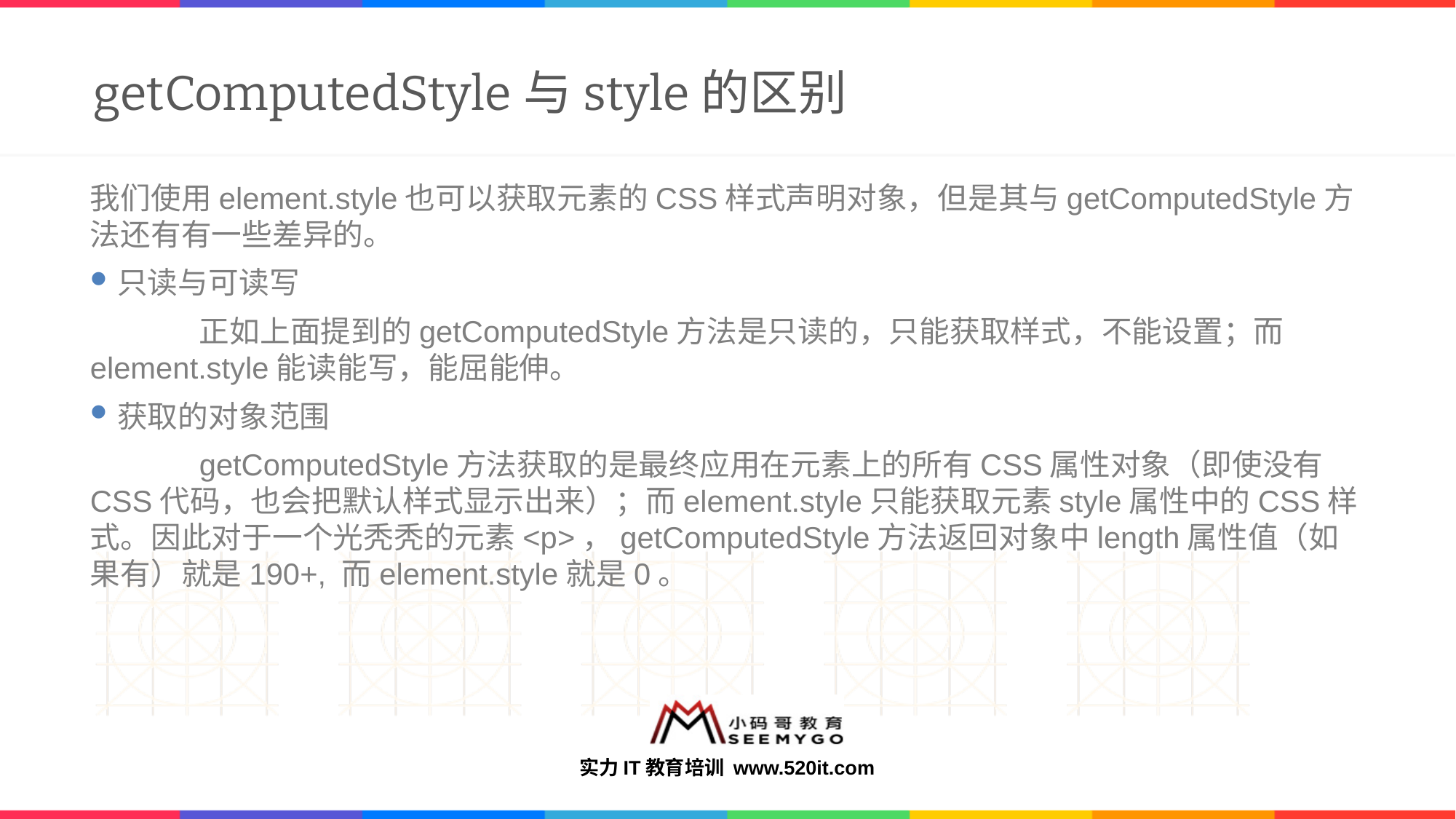

# getComputedStyle与style的区别
我们使用element.style也可以获取元素的CSS样式声明对象，但是其与getComputedStyle方法还有有一些差异的。
只读与可读写
	正如上面提到的getComputedStyle方法是只读的，只能获取样式，不能设置；而element.style能读能写，能屈能伸。
获取的对象范围
	getComputedStyle方法获取的是最终应用在元素上的所有CSS属性对象（即使没有CSS代码，也会把默认样式显示出来）；而element.style只能获取元素style属性中的CSS样式。因此对于一个光秃秃的元素<p>，getComputedStyle方法返回对象中length属性值（如果有）就是190+, 而element.style就是0。